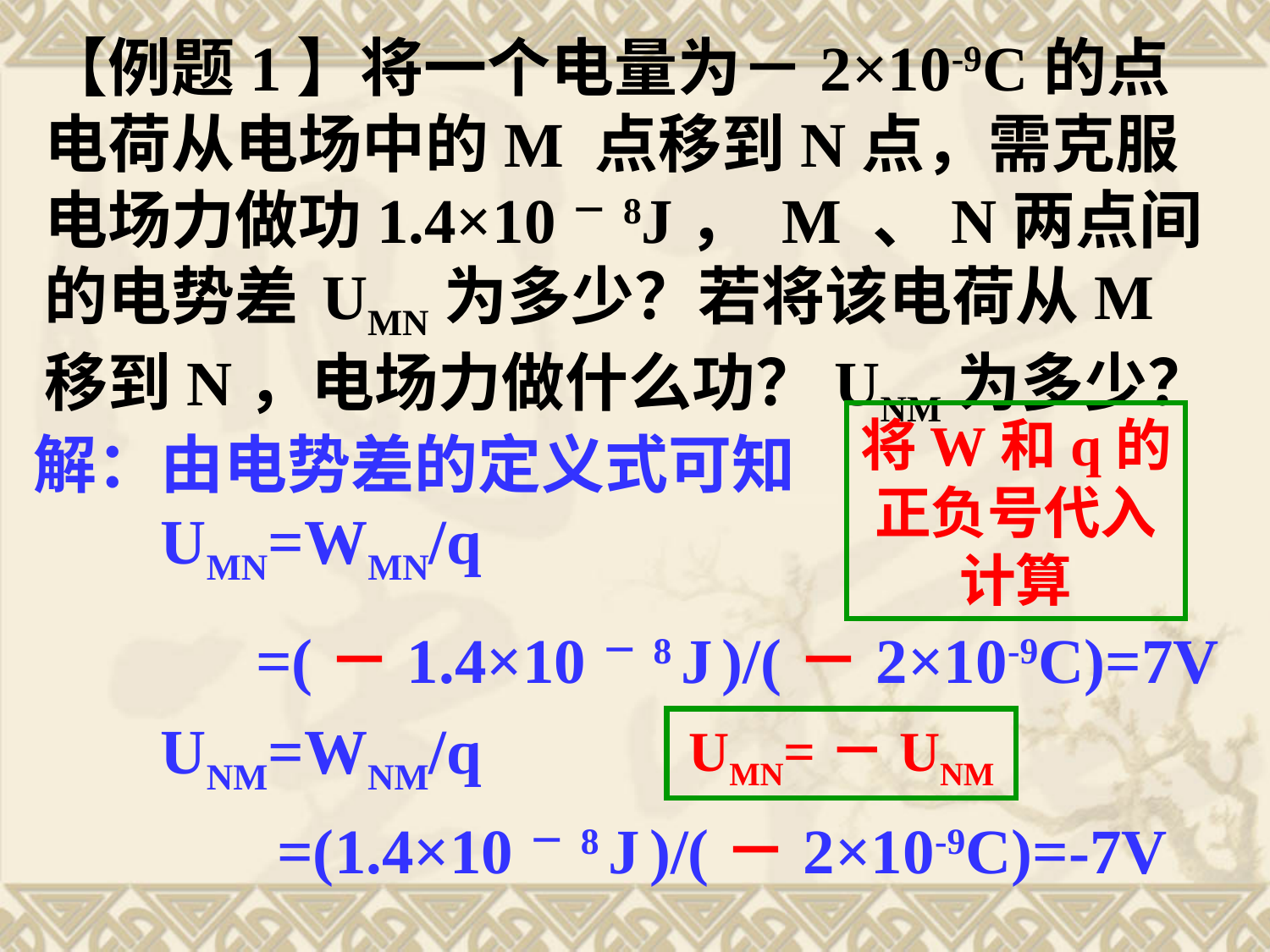

【例题1】将一个电量为－2×10-9C的点电荷从电场中的M 点移到N点，需克服电场力做功1.4×10－8J， M 、N两点间的电势差 UMN为多少？若将该电荷从M移到N，电场力做什么功？UNM为多少？
将W和q的正负号代入计算
解：由电势差的定义式可知     	UMN=WMN/q
=(－1.4×10－8 J )/(－2×10-9C)=7V
	UNM=WNM/q
UMN=－UNM
=(1.4×10－8 J )/(－2×10-9C)=-7V